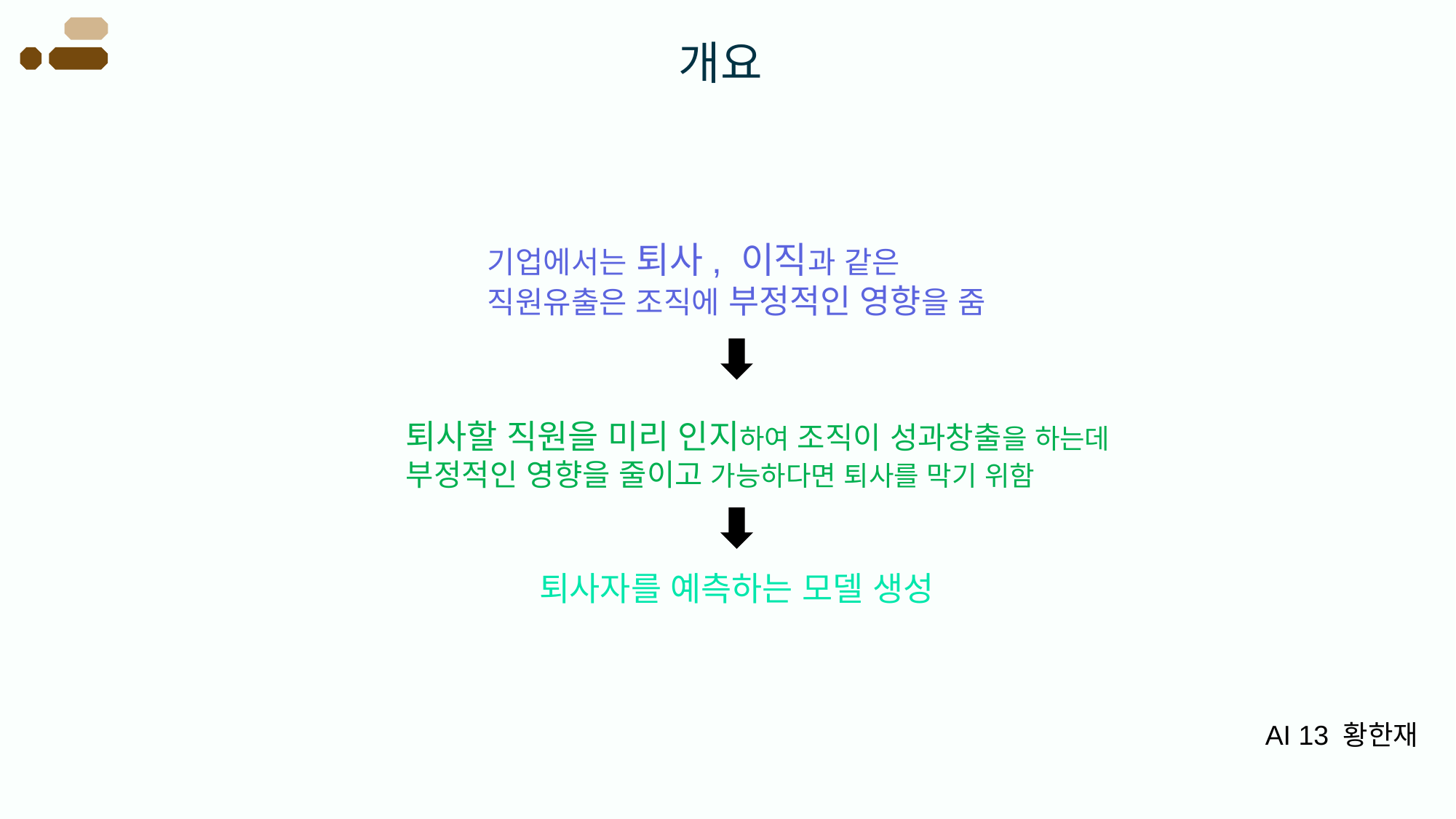

개요

기업에서는 퇴사, 이직과 같은
직원유출은 조직에 부정적인 영향을 줌

퇴사할 직원을 미리 인지하여 조직이 성과창출을 하는데
부정적인 영향을 줄이고 가능하다면 퇴사를 막기 위함

퇴사자를 예측하는 모델 생성
AI 13 황한재